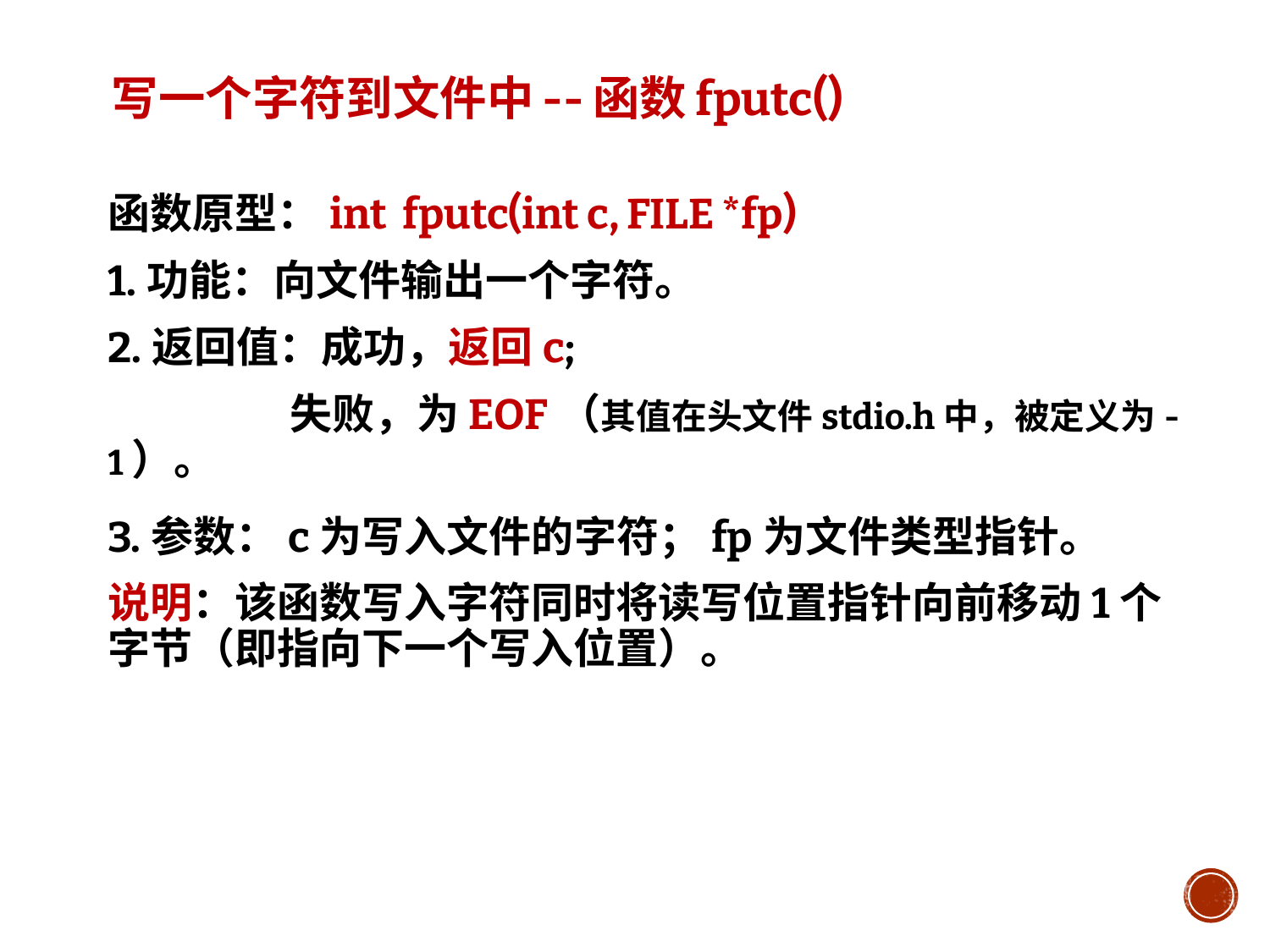

# 写一个字符到文件中--函数fputc()
函数原型：int  fputc(int c, FILE *fp)
1.功能：向文件输出一个字符。
2.返回值：成功，返回c;
                  失败，为EOF（其值在头文件stdio.h中，被定义为-1）。
3.参数：c为写入文件的字符；fp为文件类型指针。
说明：该函数写入字符同时将读写位置指针向前移动1个字节（即指向下一个写入位置）。
24